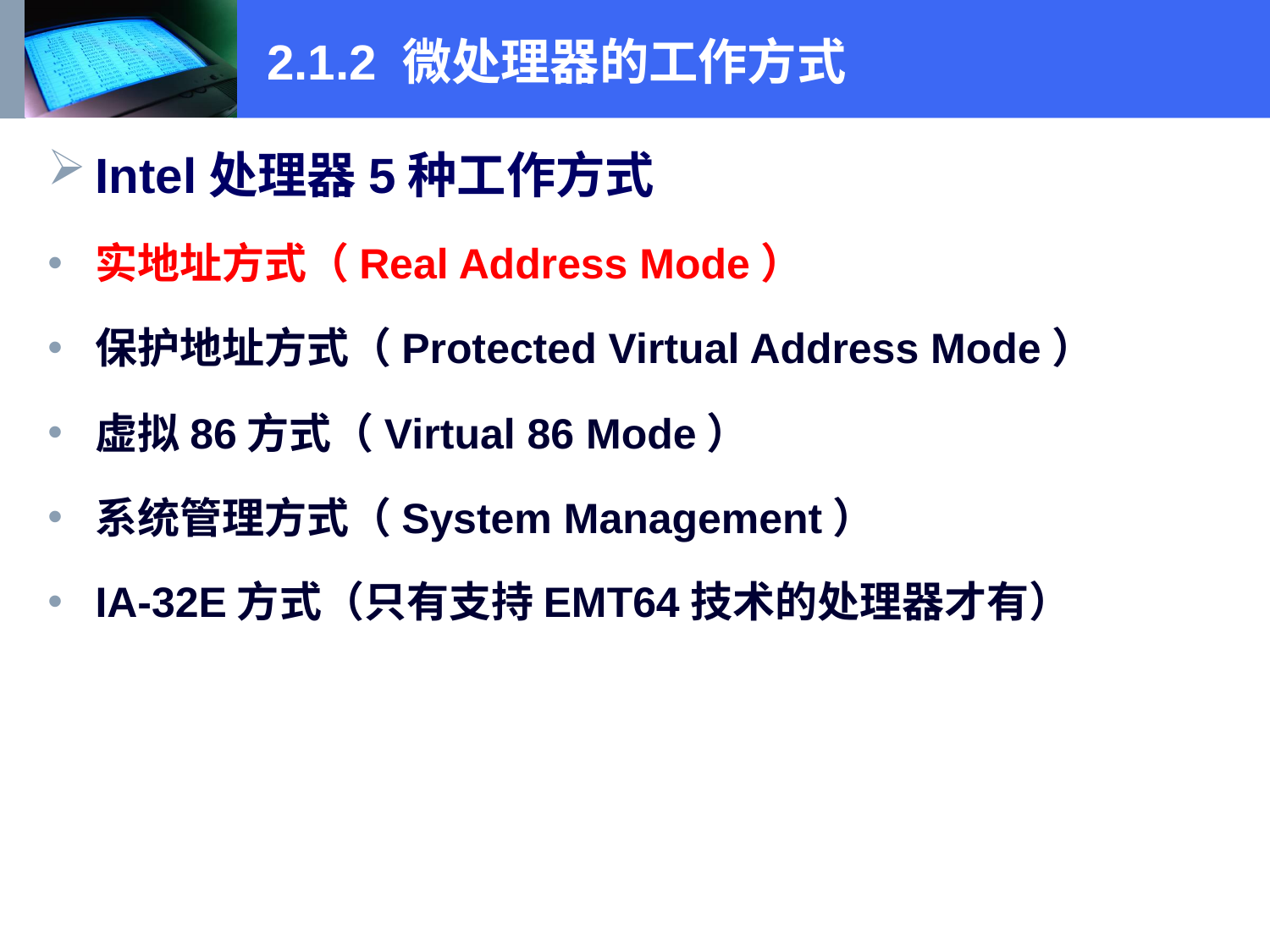

# 2.1.2 微处理器的工作方式
Intel处理器5种工作方式
实地址方式（Real Address Mode）
保护地址方式（Protected Virtual Address Mode）
虚拟86方式（Virtual 86 Mode）
系统管理方式（System Management）
IA-32E方式（只有支持EMT64技术的处理器才有）